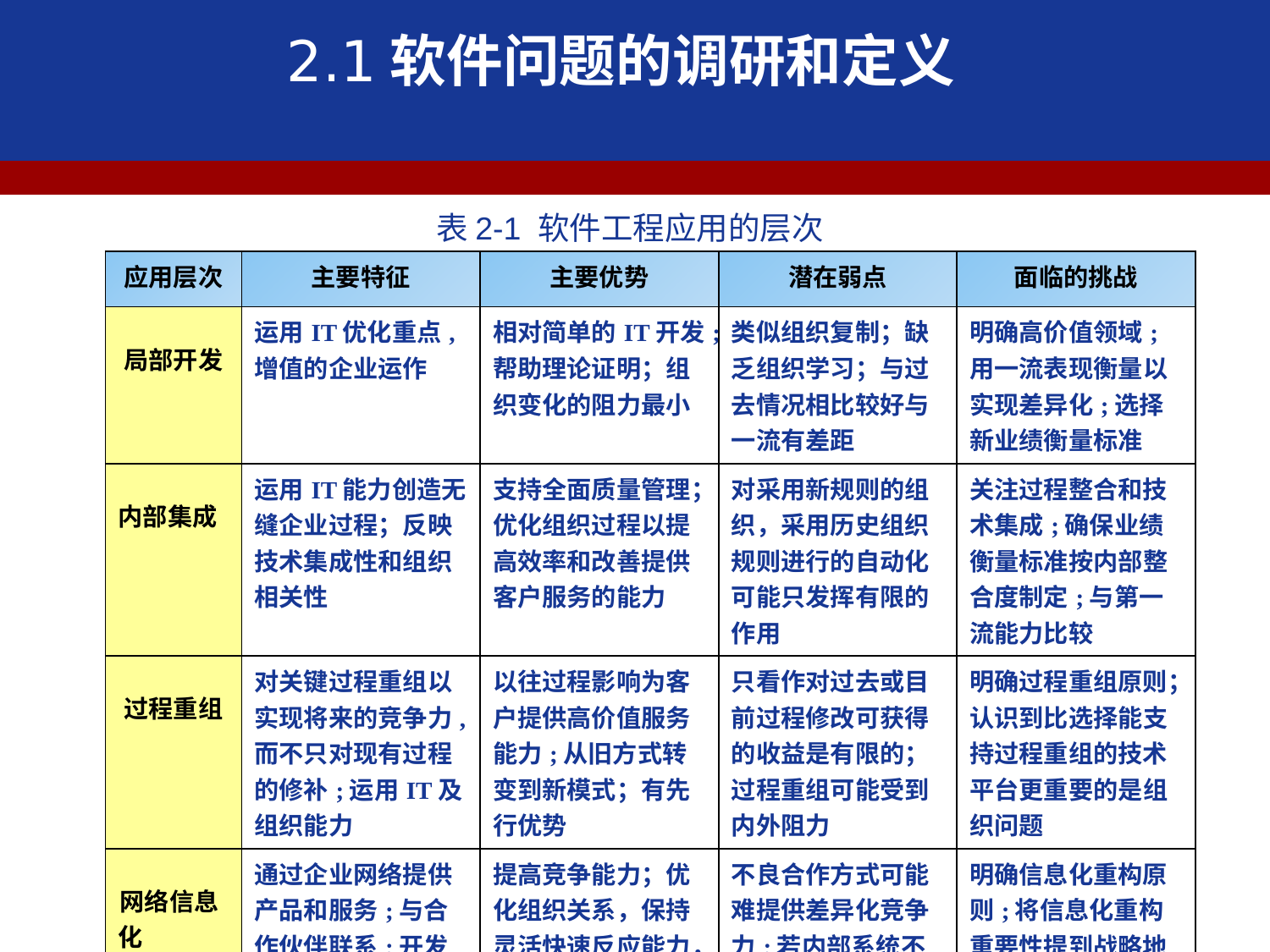

2.1软件问题的调研和定义

表2-1 软件工程应用的层次
| 应用层次 | 主要特征 | 主要优势 | 潜在弱点 | 面临的挑战 |
| --- | --- | --- | --- | --- |
| 局部开发 | 运用IT优化重点,增值的企业运作 | 相对简单的IT开发;帮助理论证明；组织变化的阻力最小 | 类似组织复制；缺乏组织学习；与过去情况相比较好与一流有差距 | 明确高价值领域;用一流表现衡量以实现差异化;选择新业绩衡量标准 |
| 内部集成 | 运用IT能力创造无缝企业过程；反映技术集成性和组织相关性 | 支持全面质量管理；优化组织过程以提高效率和改善提供客户服务的能力 | 对采用新规则的组织，采用历史组织规则进行的自动化可能只发挥有限的作用 | 关注过程整合和技术集成;确保业绩衡量标准按内部整合度制定;与第一流能力比较 |
| 过程重组 | 对关键过程重组以实现将来的竞争力,而不只对现有过程的修补;运用IT及组织能力 | 以往过程影响为客户提供高价值服务能力;从旧方式转变到新模式；有先行优势 | 只看作对过去或目前过程修改可获得的收益是有限的；过程重组可能受到内外阻力 | 明确过程重组原则；认识到比选择能支持过程重组的技术平台更重要的是组织问题 |
| 网络信息化 | 通过企业网络提供产品和服务;与合作伙伴联系;开发IT学习能力及合作和控制能力 | 提高竞争能力；优化组织关系，保持灵活快速反应能力，满足个性化用户需求 | 不良合作方式可能难提供差异化竞争力;若内部系统不完善将阻碍外部学习能力 | 明确信息化重构原则;将信息化重构重要性提到战略地位；合理调整绩效衡量标准 |